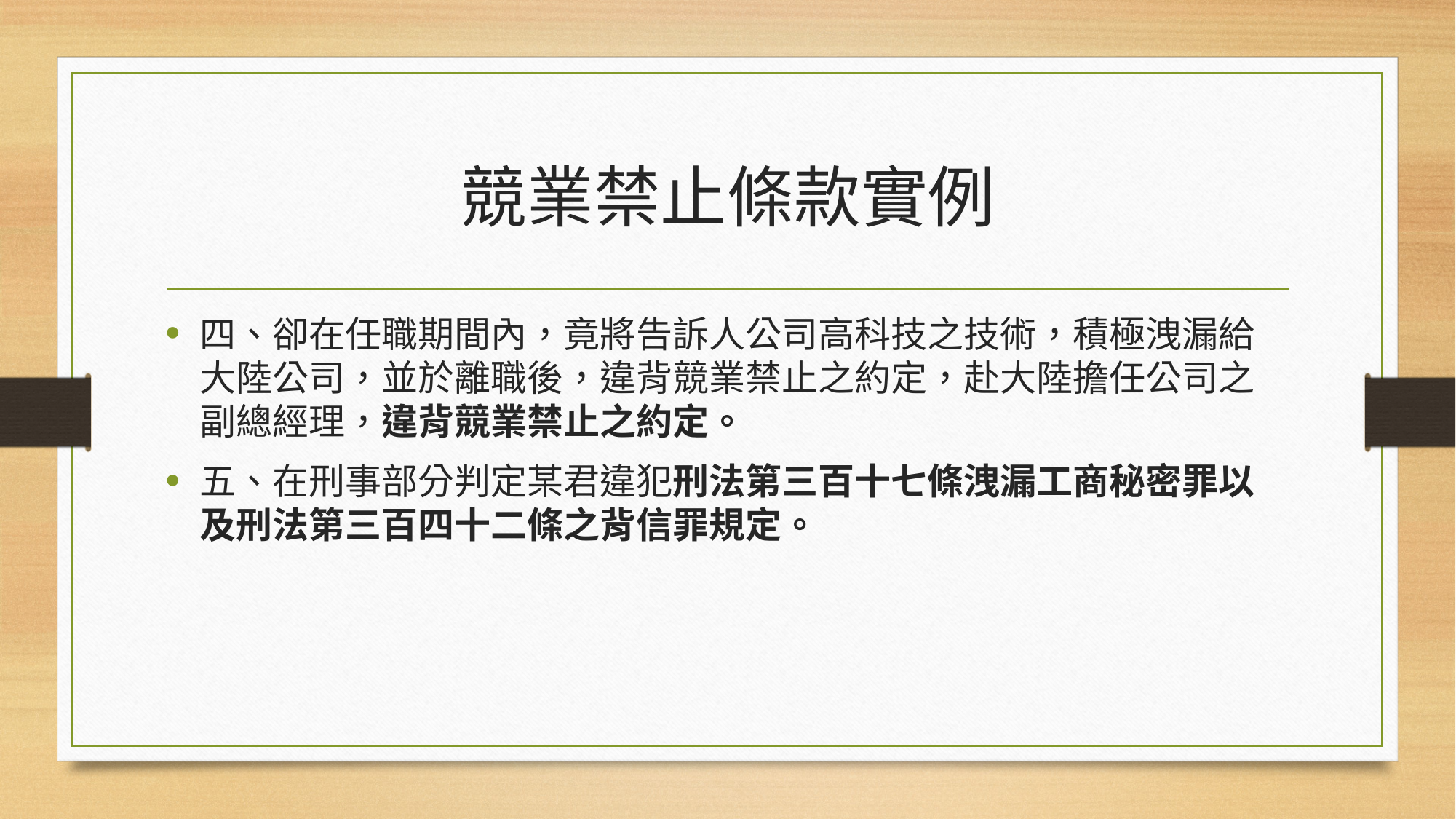

# 競業禁止條款實例
四、卻在任職期間內，竟將告訴人公司高科技之技術，積極洩漏給大陸公司，並於離職後，違背競業禁止之約定，赴大陸擔任公司之副總經理，違背競業禁止之約定。
五、在刑事部分判定某君違犯刑法第三百十七條洩漏工商秘密罪以及刑法第三百四十二條之背信罪規定。